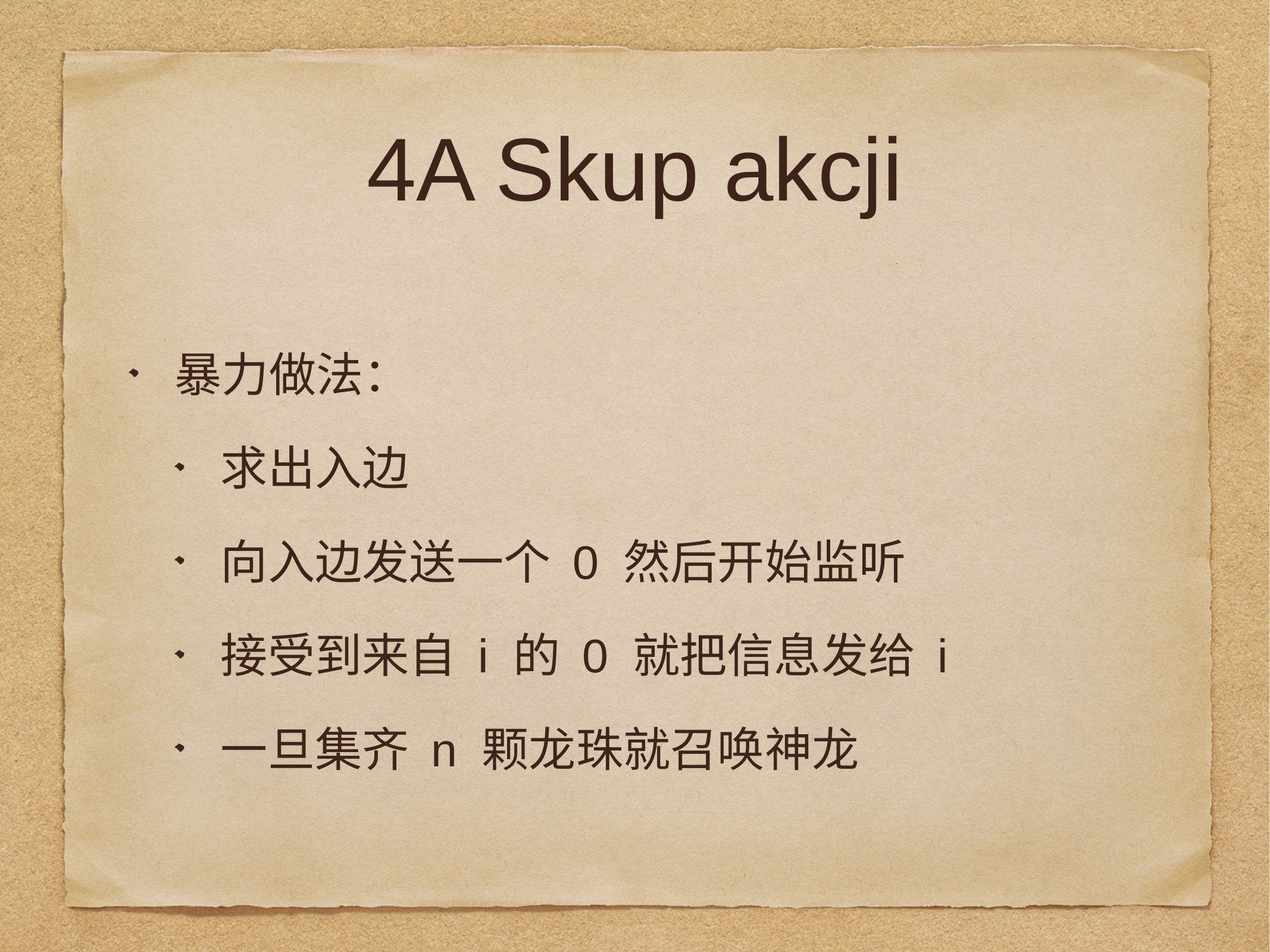

# 4A Skup akcji
暴力做法：
求出入边
向入边发送一个 0 然后开始监听
接受到来自 i 的 0 就把信息发给 i
一旦集齐 n 颗龙珠就召唤神龙